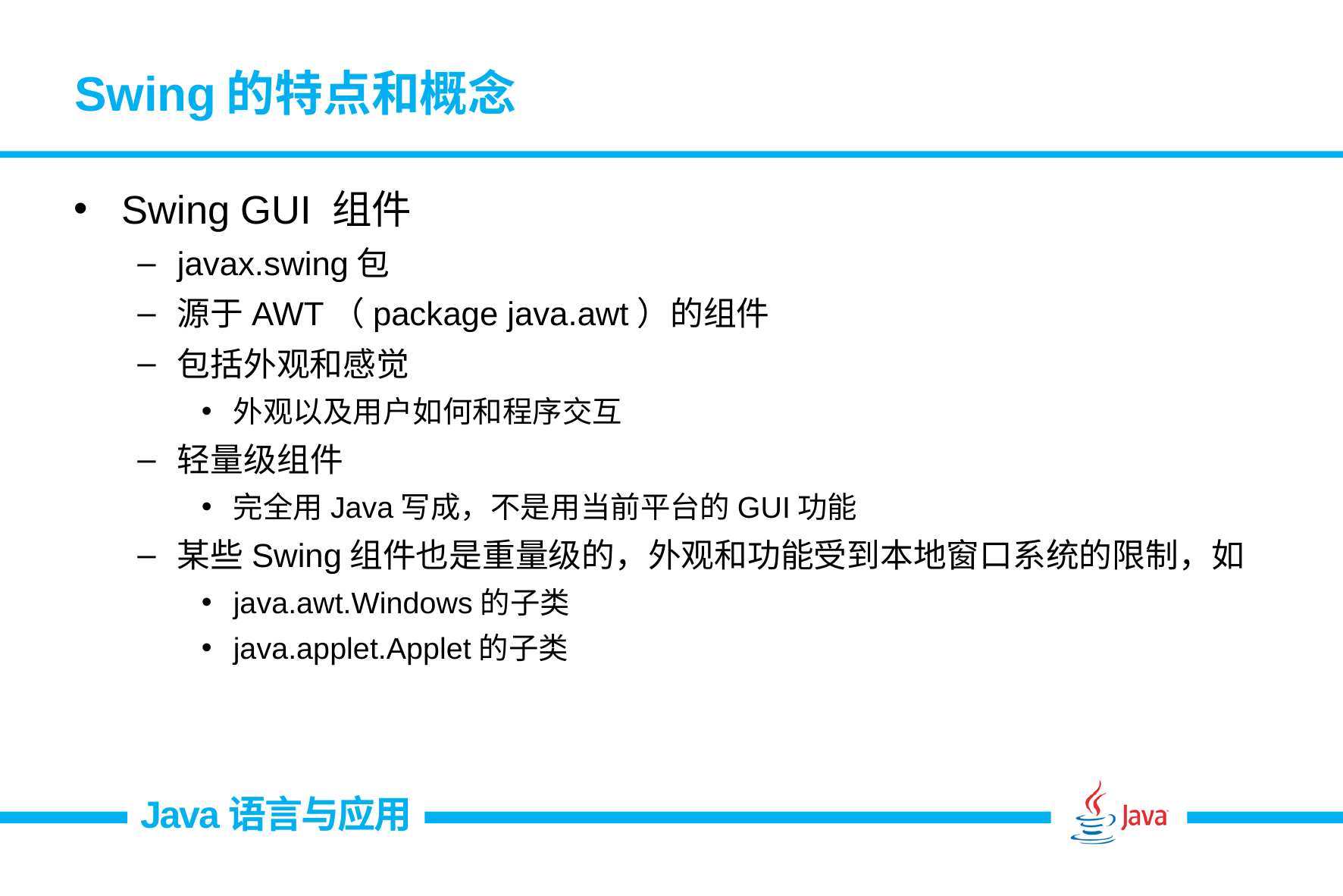

# Swing的特点和概念
Swing GUI 组件
javax.swing包
源于AWT（package java.awt）的组件
包括外观和感觉
外观以及用户如何和程序交互
轻量级组件
完全用Java写成，不是用当前平台的GUI功能
某些Swing组件也是重量级的，外观和功能受到本地窗口系统的限制，如
java.awt.Windows的子类
java.applet.Applet的子类